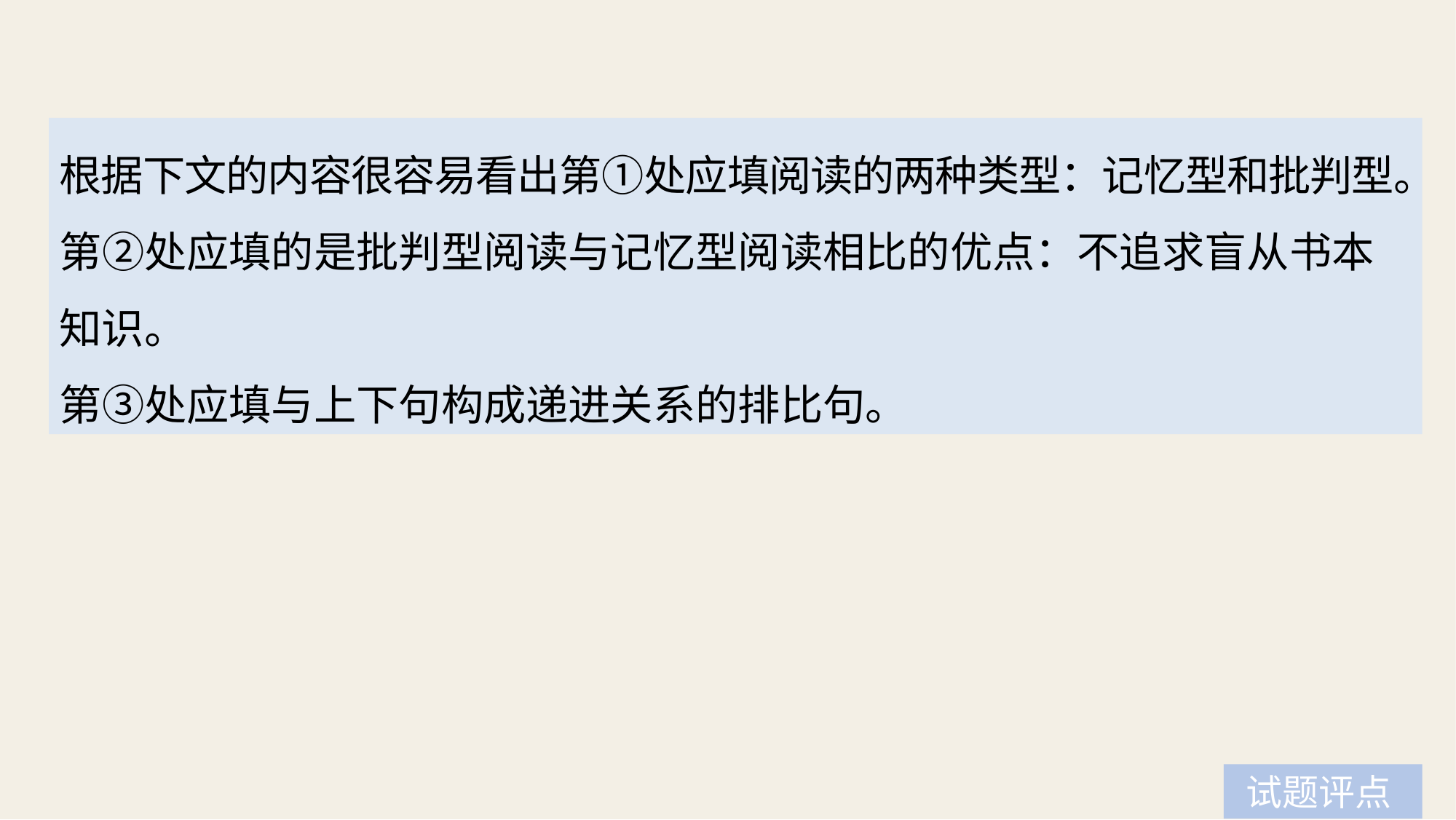

根据下文的内容很容易看出第①处应填阅读的两种类型：记忆型和批判型。
第②处应填的是批判型阅读与记忆型阅读相比的优点：不追求盲从书本知识。
第③处应填与上下句构成递进关系的排比句。
试题评点